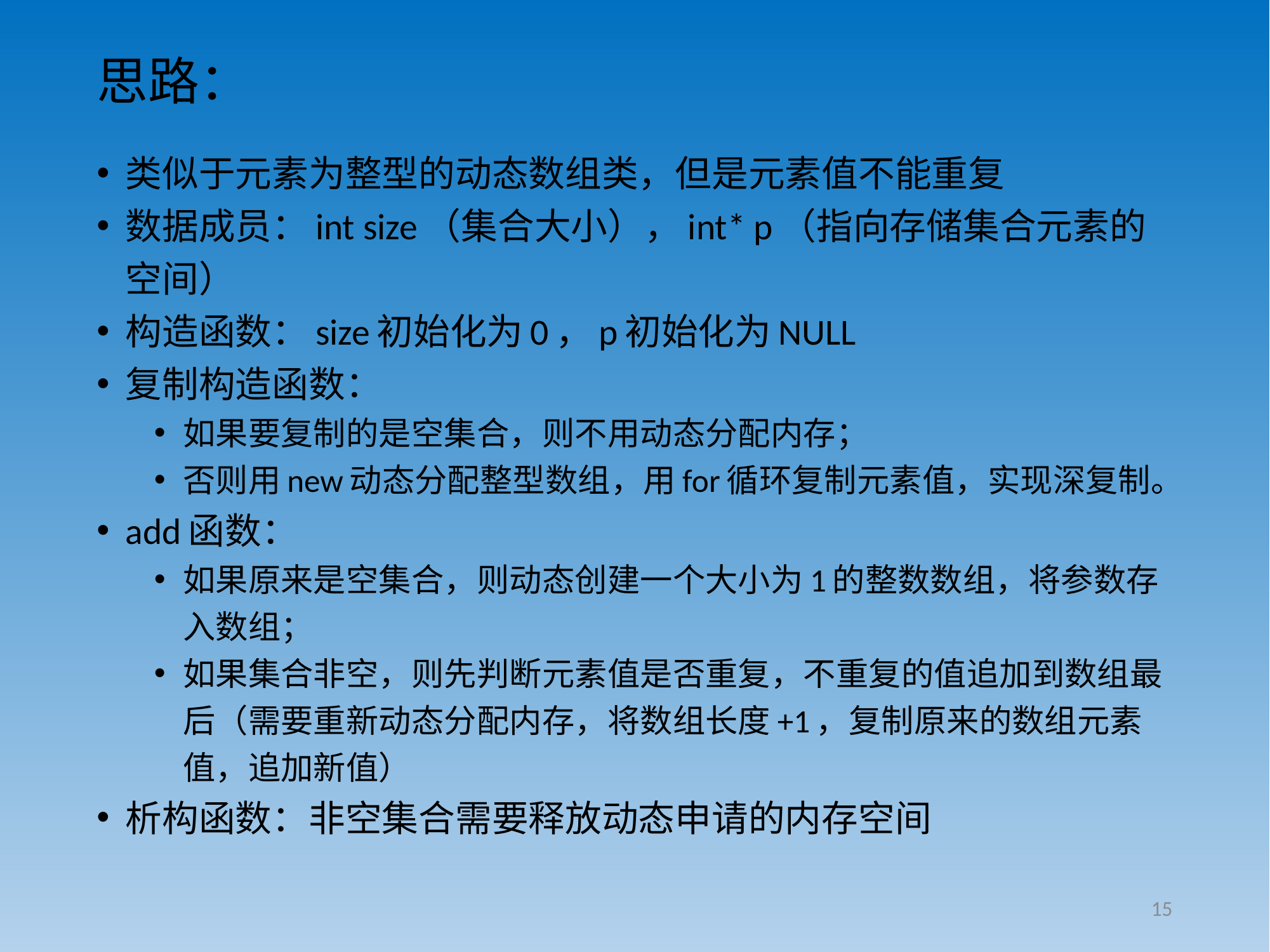

# 思路：
类似于元素为整型的动态数组类，但是元素值不能重复
数据成员：int size（集合大小），int* p（指向存储集合元素的空间）
构造函数：size初始化为0，p初始化为NULL
复制构造函数：
如果要复制的是空集合，则不用动态分配内存；
否则用new动态分配整型数组，用for循环复制元素值，实现深复制。
add函数：
如果原来是空集合，则动态创建一个大小为1的整数数组，将参数存入数组；
如果集合非空，则先判断元素值是否重复，不重复的值追加到数组最后（需要重新动态分配内存，将数组长度+1，复制原来的数组元素值，追加新值）
析构函数：非空集合需要释放动态申请的内存空间
15